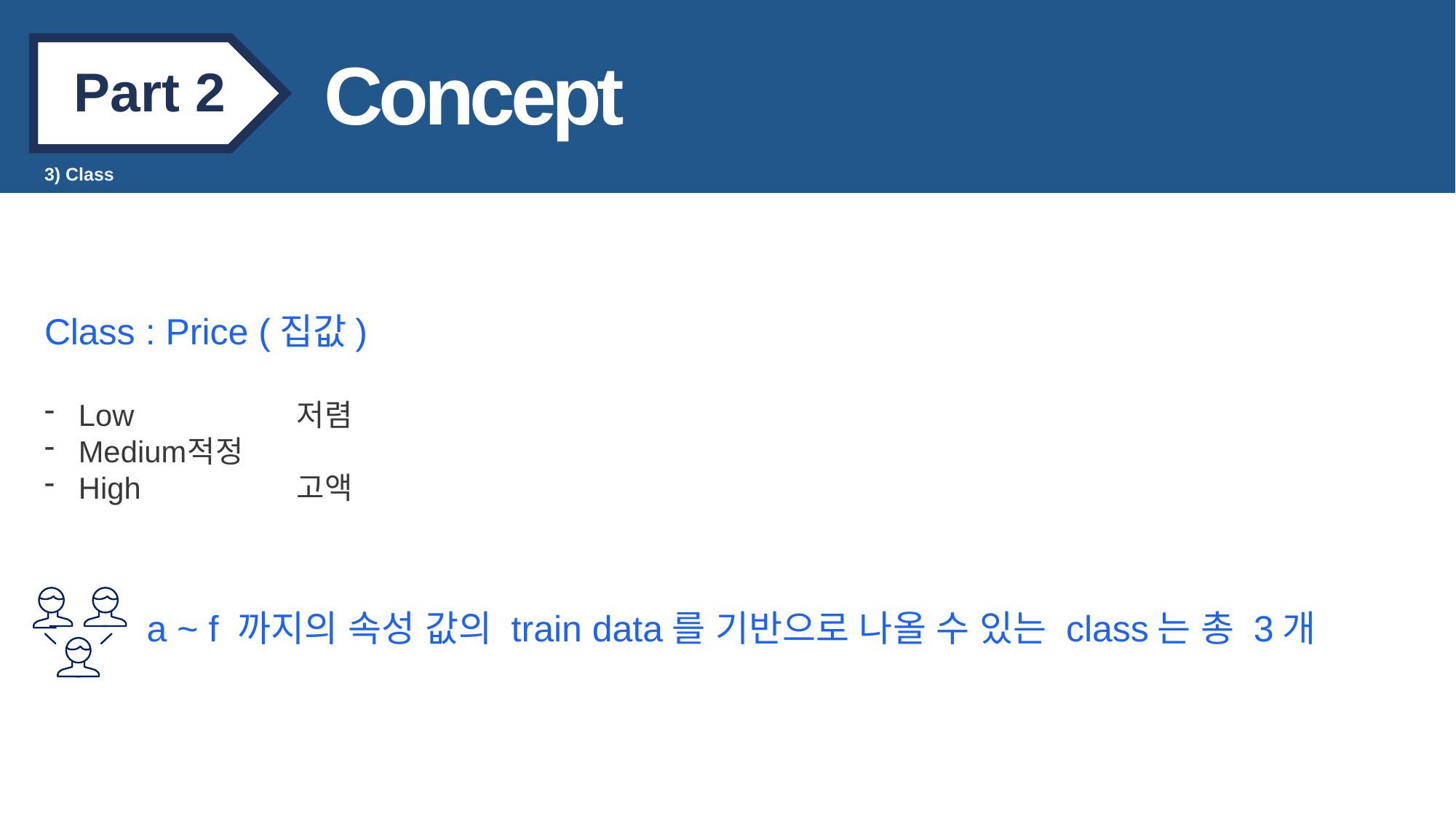

Part 2
Concept
3) Class
Class : Price (집값)

Low		저렴
Medium	적정
High		고액

a ~ f 까지의 속성 값의 train data를 기반으로 나올 수 있는 class는 총 3개